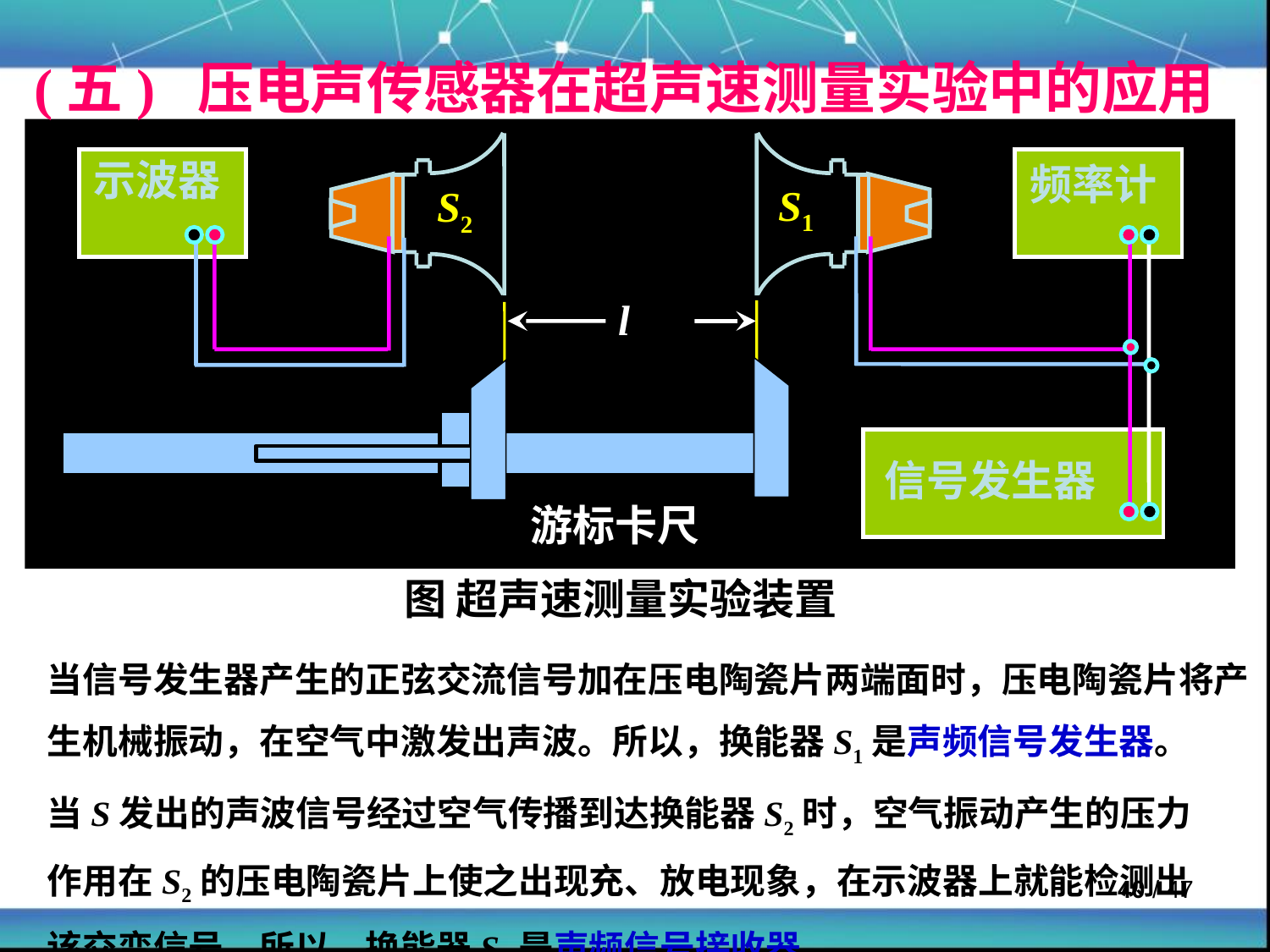

(五)  压电声传感器在超声速测量实验中的应用

示波器

频率计
S1
S2

l

信号发生器

游标卡尺

图 超声速测量实验装置
当信号发生器产生的正弦交流信号加在压电陶瓷片两端面时，压电陶瓷片将产生机械振动，在空气中激发出声波。所以，换能器S1是声频信号发生器。
当S发出的声波信号经过空气传播到达换能器S2时，空气振动产生的压力作用在S2的压电陶瓷片上使之出现充、放电现象，在示波器上就能检测出该交变信号。所以，换能器S2是声频信号接收器。
40 / 47